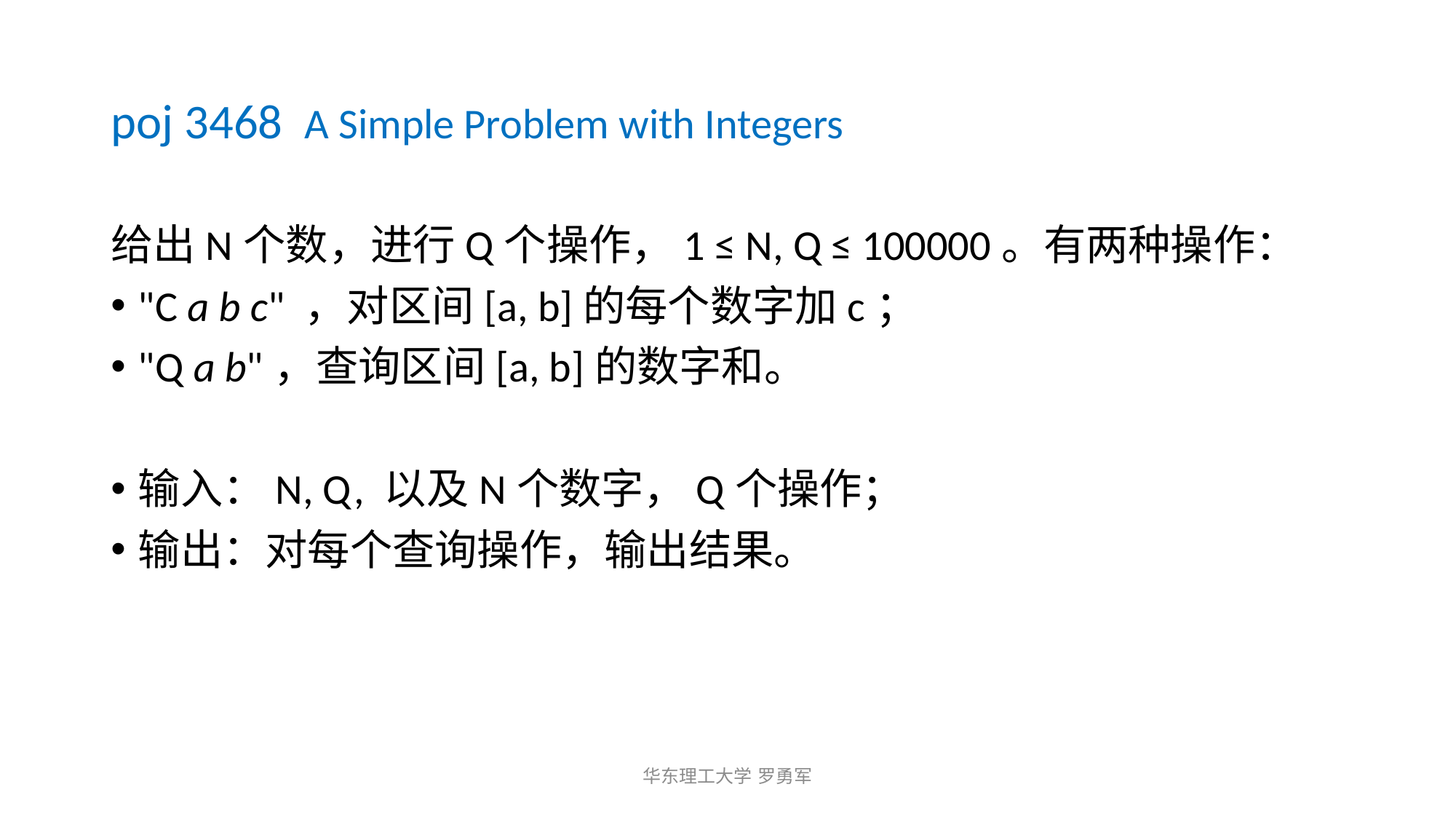

# poj 3468  A Simple Problem with Integers
给出N个数，进行Q个操作，1 ≤ N, Q ≤ 100000。有两种操作：
"C a b c" ，对区间[a, b]的每个数字加c；
"Q a b"，查询区间[a, b]的数字和。

输入：N, Q, 以及N个数字，Q个操作；
输出：对每个查询操作，输出结果。
华东理工大学 罗勇军